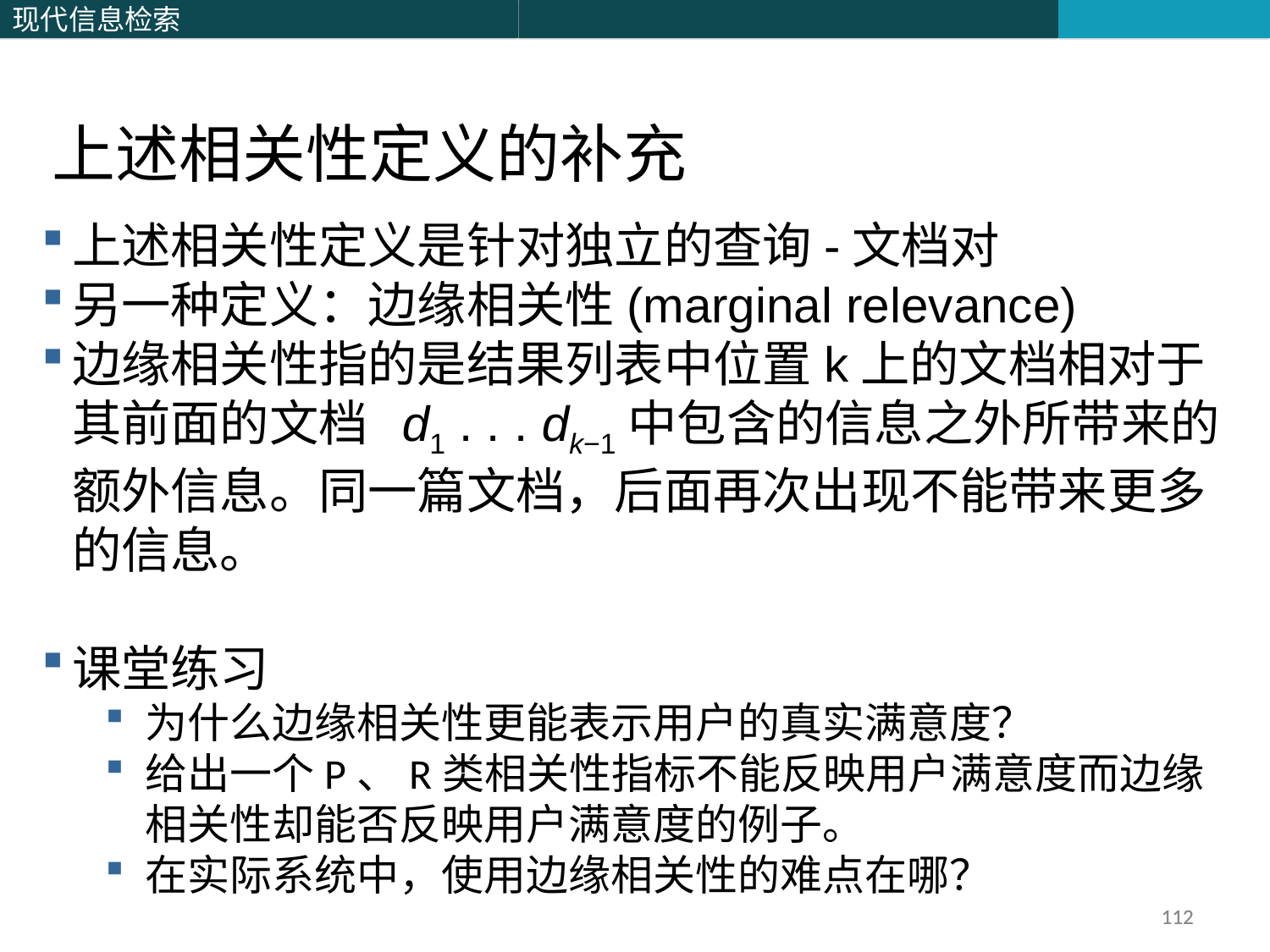

上述相关性定义的补充
上述相关性定义是针对独立的查询-文档对
另一种定义：边缘相关性(marginal relevance)
边缘相关性指的是结果列表中位置k上的文档相对于其前面的文档  d1 . . . dk−1中包含的信息之外所带来的额外信息。同一篇文档，后面再次出现不能带来更多的信息。

课堂练习
为什么边缘相关性更能表示用户的真实满意度？
给出一个P、R类相关性指标不能反映用户满意度而边缘相关性却能否反映用户满意度的例子。
在实际系统中，使用边缘相关性的难点在哪？
112
112